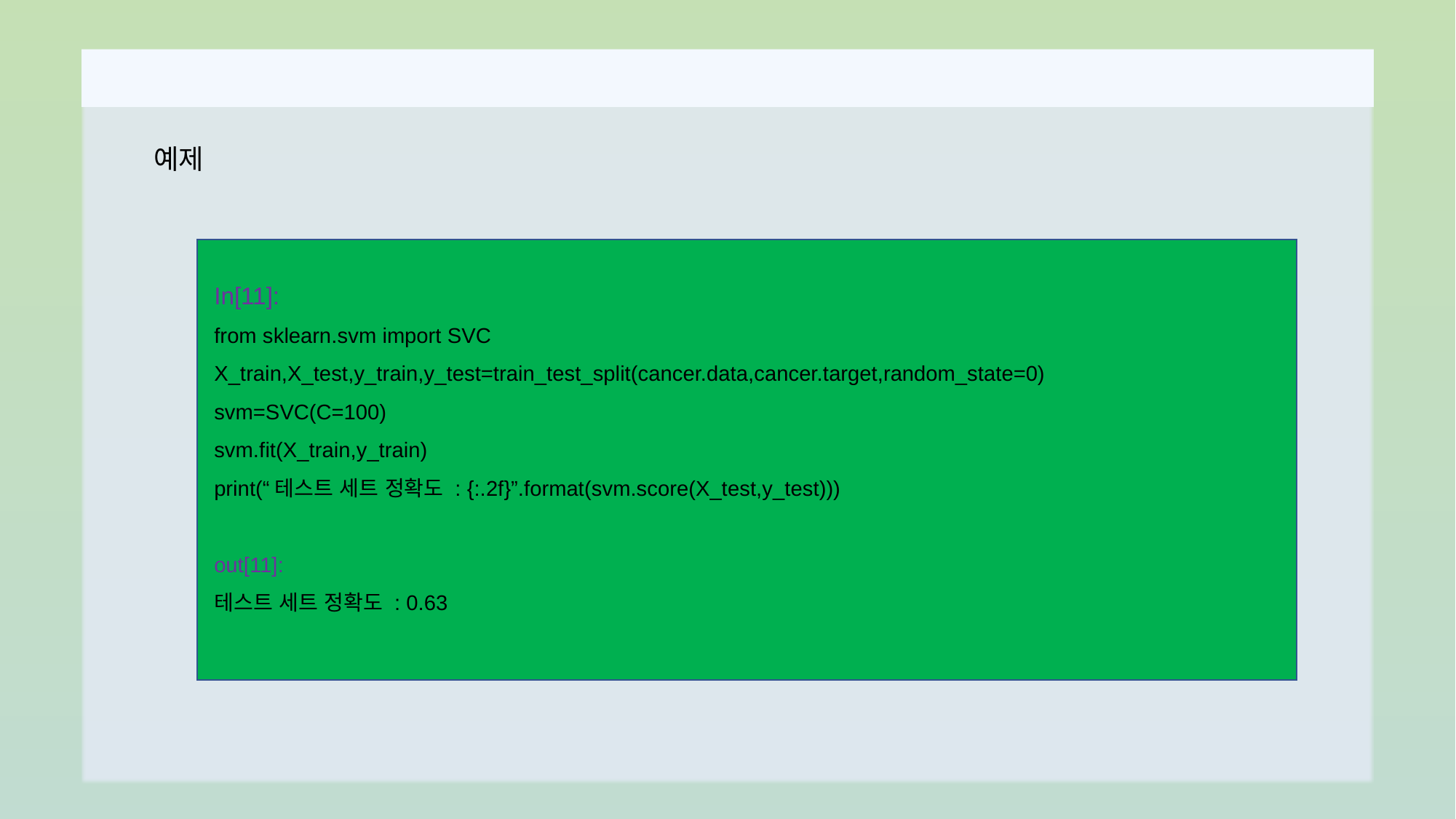

예제

In[11]:
from sklearn.svm import SVC
X_train,X_test,y_train,y_test=train_test_split(cancer.data,cancer.target,random_state=0)
svm=SVC(C=100)
svm.fit(X_train,y_train)
print(“테스트 세트 정확도 : {:.2f}”.format(svm.score(X_test,y_test)))

out[11]:
테스트 세트 정확도 : 0.63